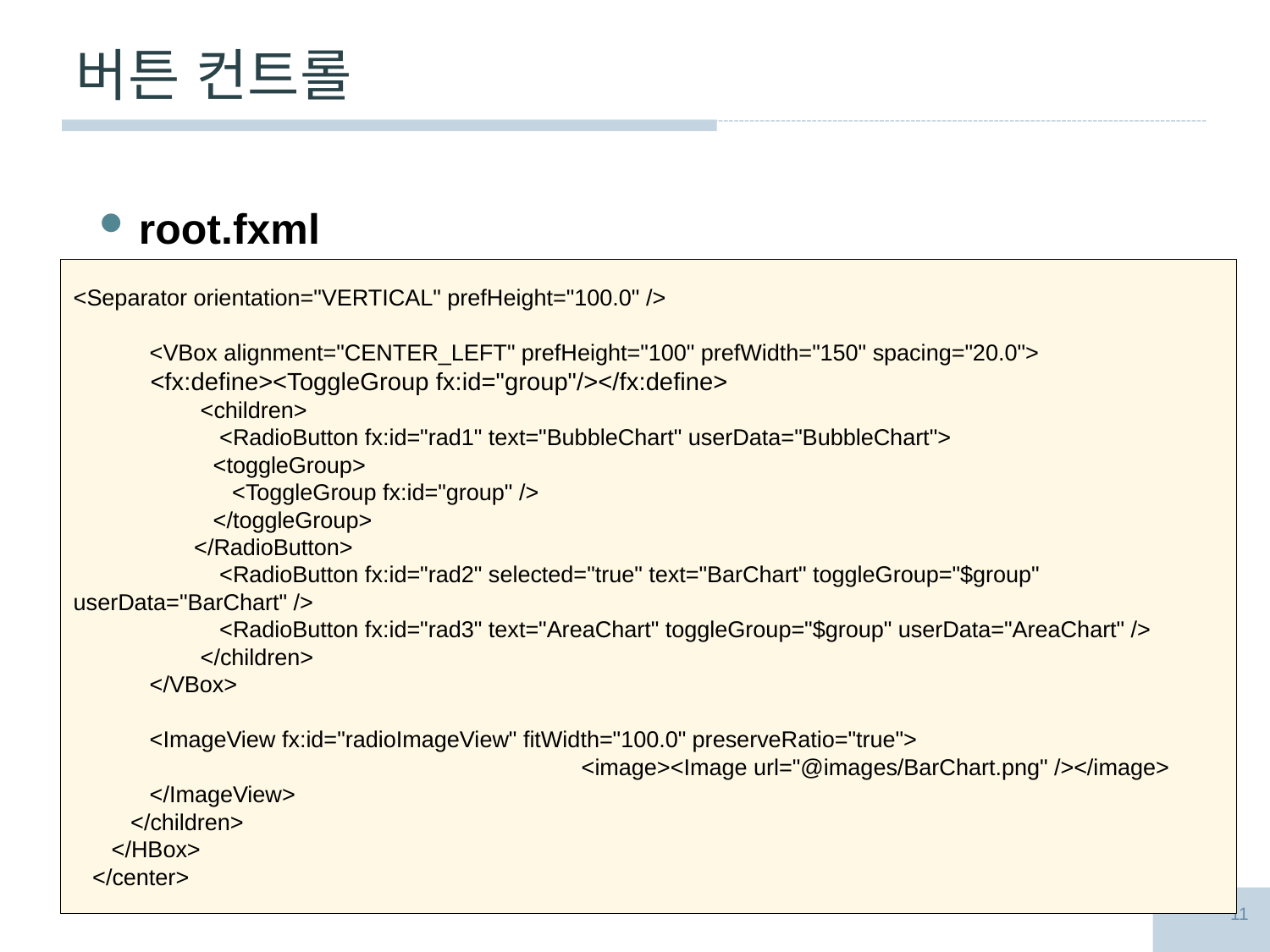

# 버튼 컨트롤
root.fxml

<Separator orientation="VERTICAL" prefHeight="100.0" />

            <VBox alignment="CENTER_LEFT" prefHeight="100" prefWidth="150" spacing="20.0">
            <fx:define><ToggleGroup fx:id="group"/></fx:define>
            	<children>
            	   <RadioButton fx:id="rad1" text="BubbleChart" userData="BubbleChart">
                      <toggleGroup>
                         <ToggleGroup fx:id="group" />
                      </toggleGroup>
                   </RadioButton>
            	   <RadioButton fx:id="rad2" selected="true" text="BarChart" toggleGroup="$group" userData="BarChart" />
            	   <RadioButton fx:id="rad3" text="AreaChart" toggleGroup="$group" userData="AreaChart" />
            	</children>
            </VBox>

            <ImageView fx:id="radioImageView" fitWidth="100.0" preserveRatio="true">
				<image><Image url="@images/BarChart.png" /></image>
            </ImageView>
         </children>
      </HBox>
   </center>